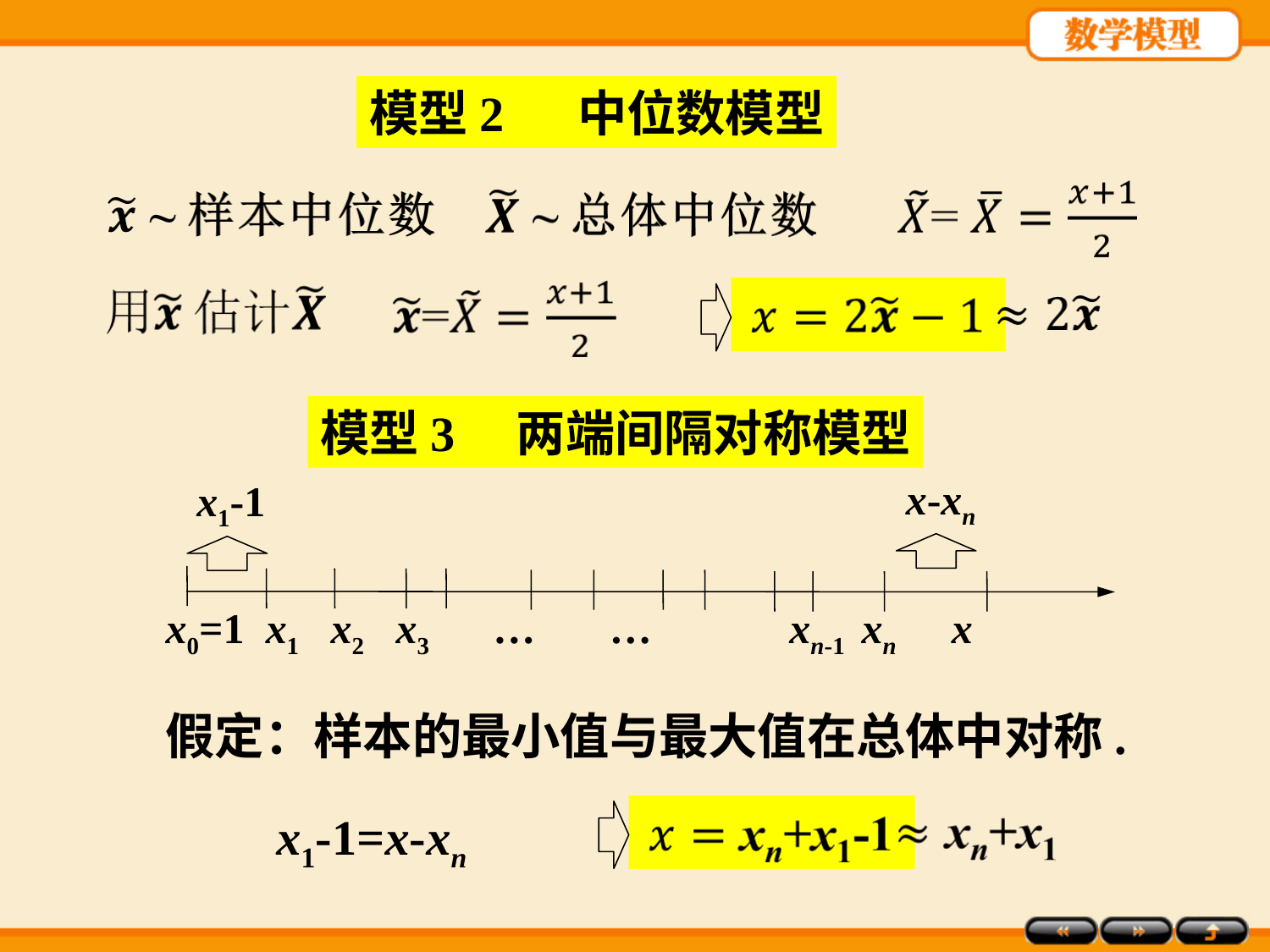

模型2     中位数模型

模型3    两端间隔对称模型
x-xn

x1-1

x0=1  x1   x2   x3      …       …             xn-1  xn         x
假定：样本的最小值与最大值在总体中对称.

x1-1=x-xn